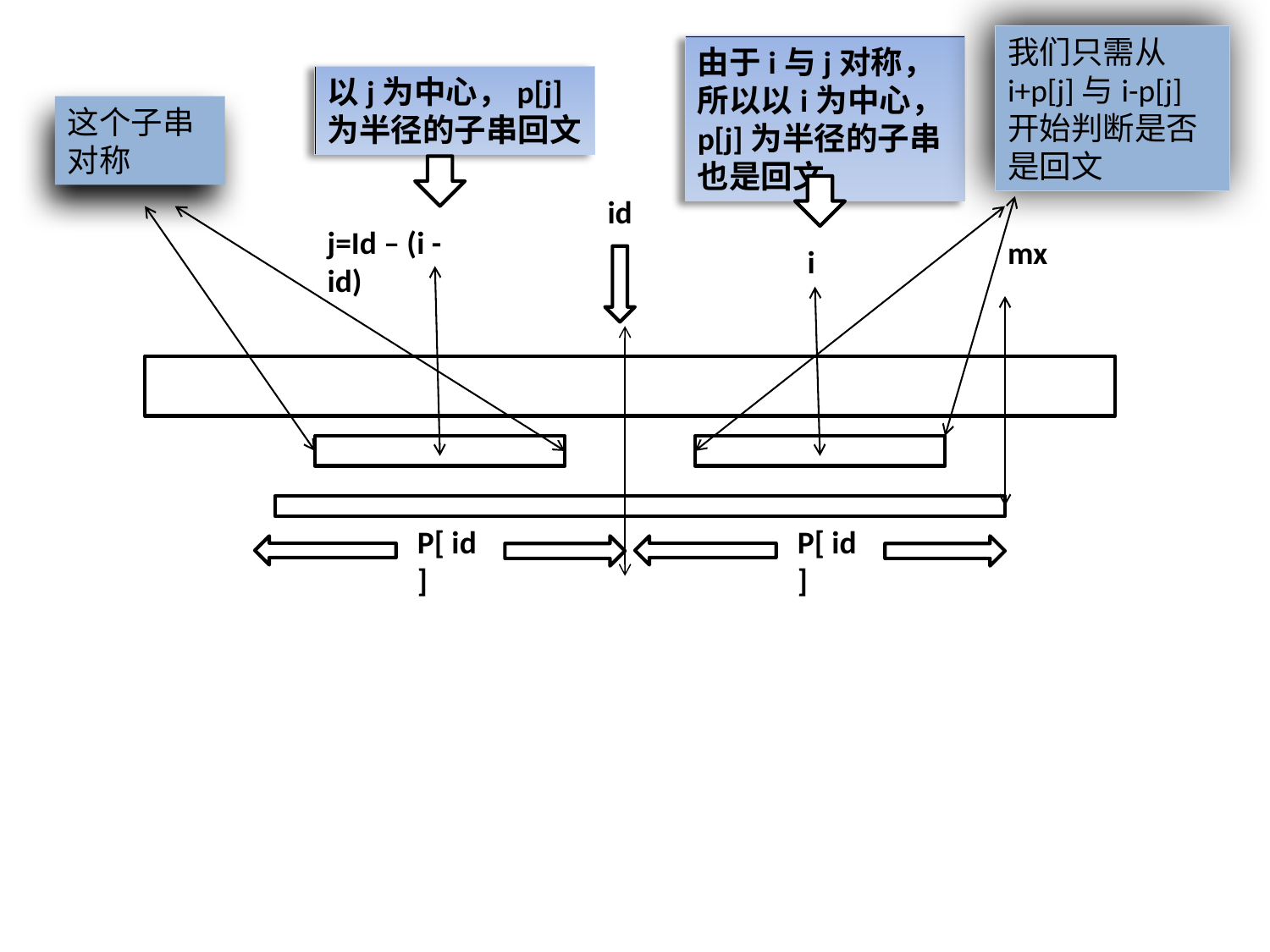

我们只需从i+p[j]与i-p[j]开始判断是否是回文
由于i与j对称，所以以i为中心，p[j]为半径的子串也是回文
以j为中心，p[j]为半径的子串回文
这个子串对称

id
j=Id – (i - id)
mx
i

P[ id ]
P[ id ]